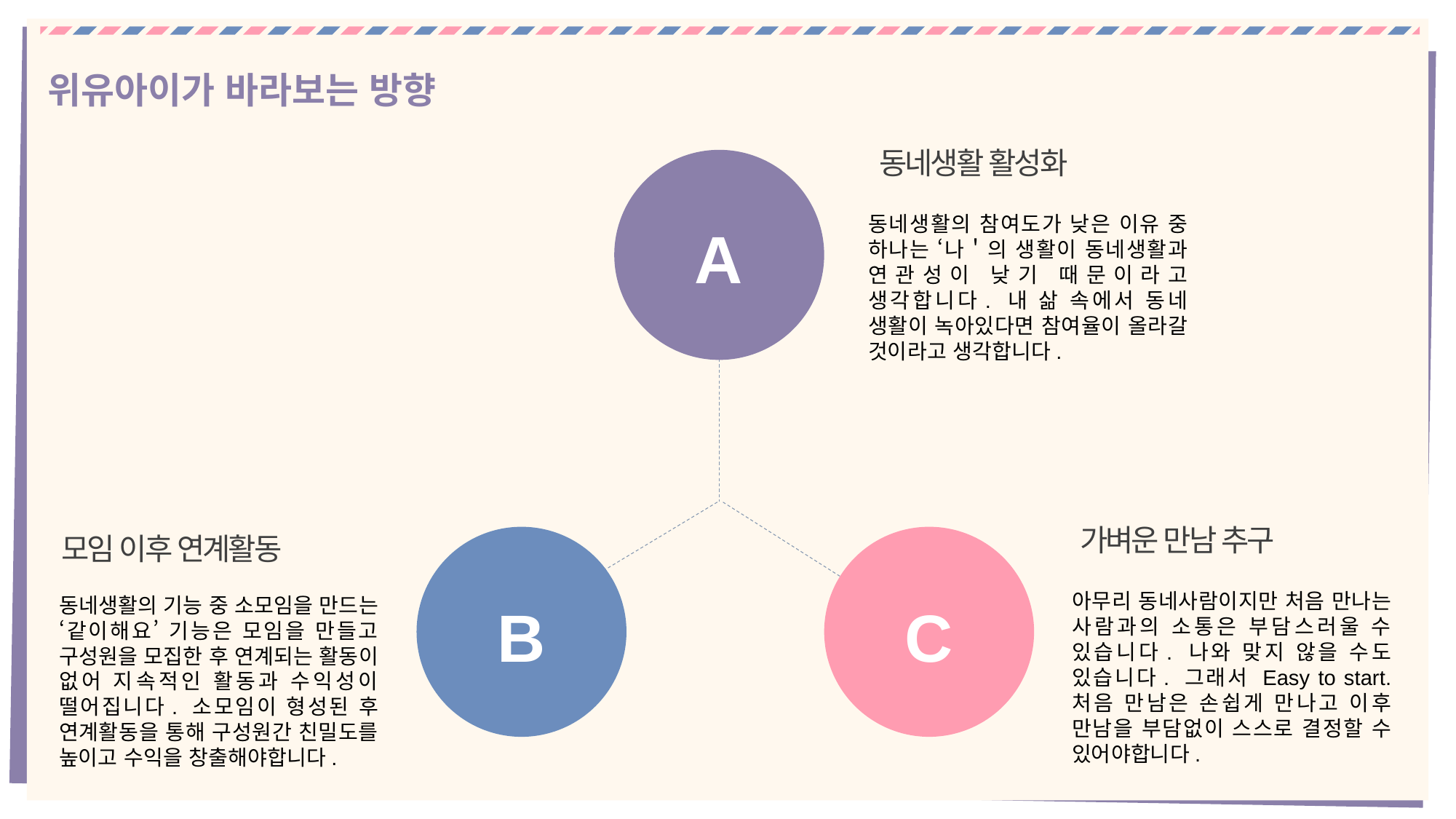

위유아이가 바라보는 방향

동네생활 활성화
동네생활의 참여도가 낮은 이유 중 하나는 ‘나＇의 생활이 동네생활과 연관성이 낮기 때문이라고 생각합니다. 내 삶 속에서 동네 생활이 녹아있다면 참여율이 올라갈 것이라고 생각합니다.

A
가벼운 만남 추구
아무리 동네사람이지만 처음 만나는 사람과의 소통은 부담스러울 수 있습니다. 나와 맞지 않을 수도 있습니다. 그래서 Easy to start. 처음 만남은 손쉽게 만나고 이후 만남을 부담없이 스스로 결정할 수 있어야합니다.
모임 이후 연계활동
동네생활의 기능 중 소모임을 만드는 ‘같이해요’ 기능은 모임을 만들고 구성원을 모집한 후 연계되는 활동이 없어 지속적인 활동과 수익성이 떨어집니다. 소모임이 형성된 후 연계활동을 통해 구성원간 친밀도를 높이고 수익을 창출해야합니다.

B
C